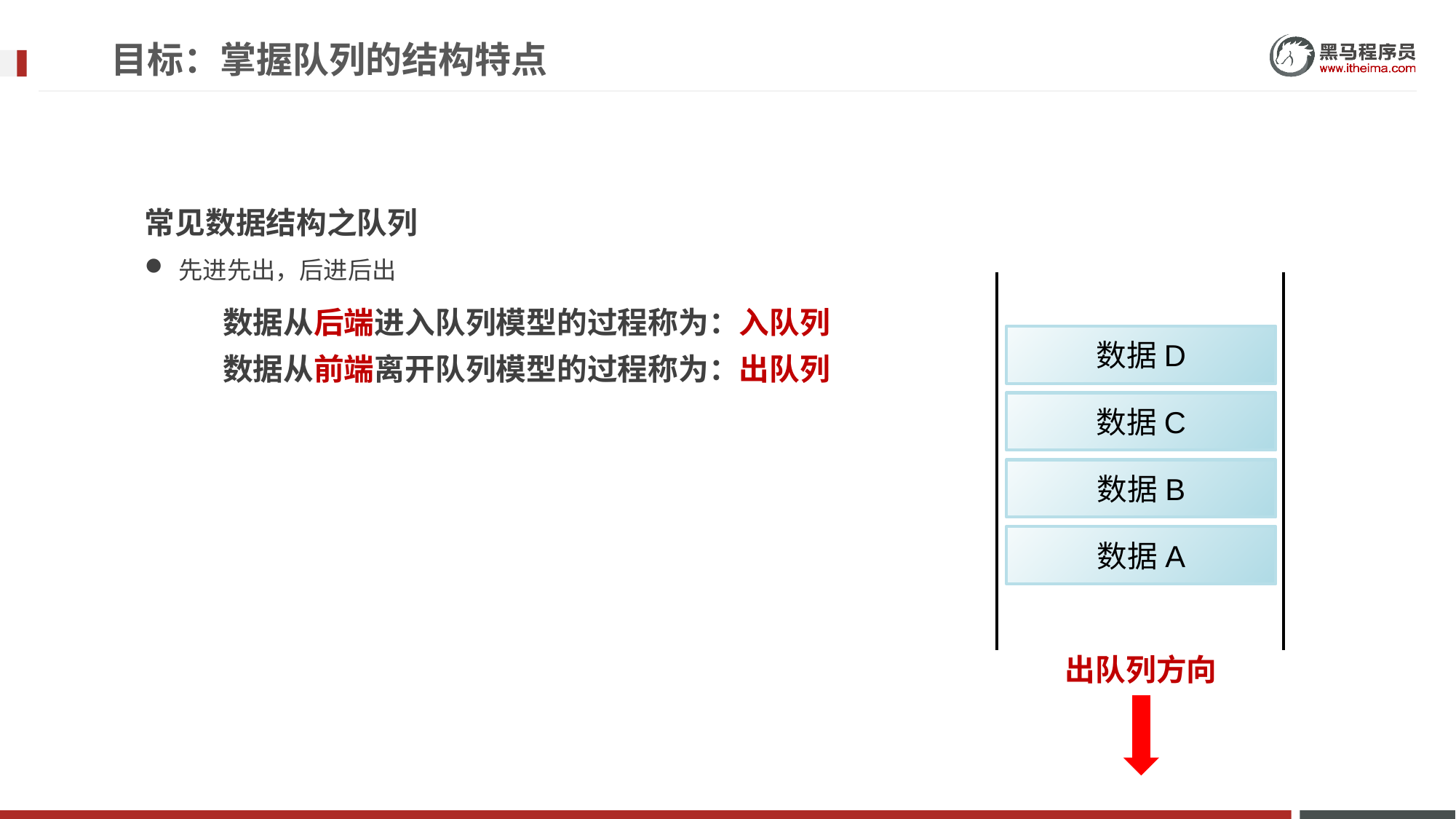

目标：掌握队列的结构特点
常见数据结构之队列
先进先出，后进后出
数据从后端进入队列模型的过程称为：入队列
数据D
数据从前端离开队列模型的过程称为：出队列
数据C
数据B
数据A
出队列方向